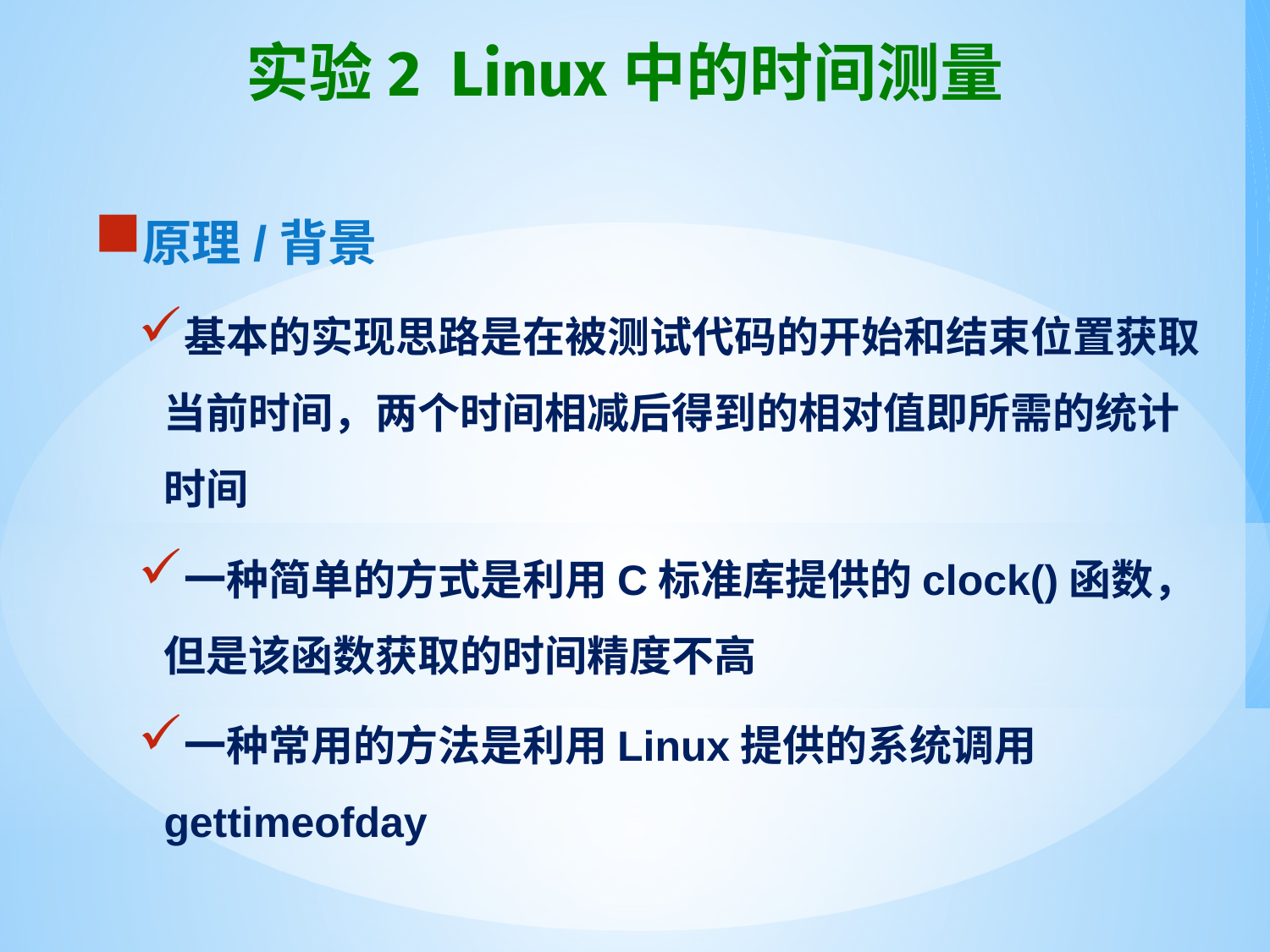

# 实验2  Linux中的时间测量
原理/背景
基本的实现思路是在被测试代码的开始和结束位置获取当前时间，两个时间相减后得到的相对值即所需的统计时间
一种简单的方式是利用C标准库提供的clock()函数，但是该函数获取的时间精度不高
一种常用的方法是利用Linux提供的系统调用gettimeofday